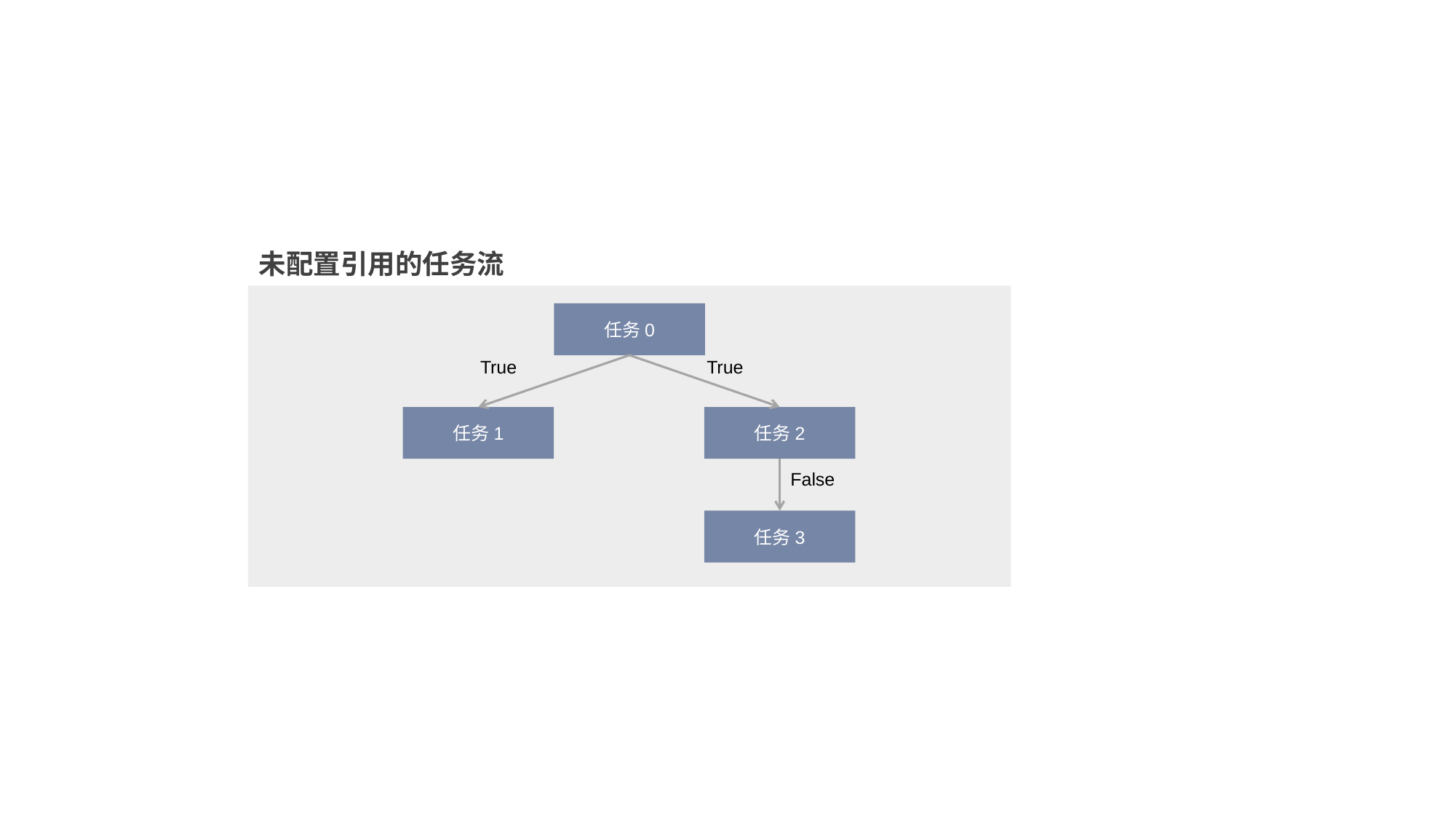

未配置引用的任务流

任务0
True
True
任务1
任务2
False
任务3